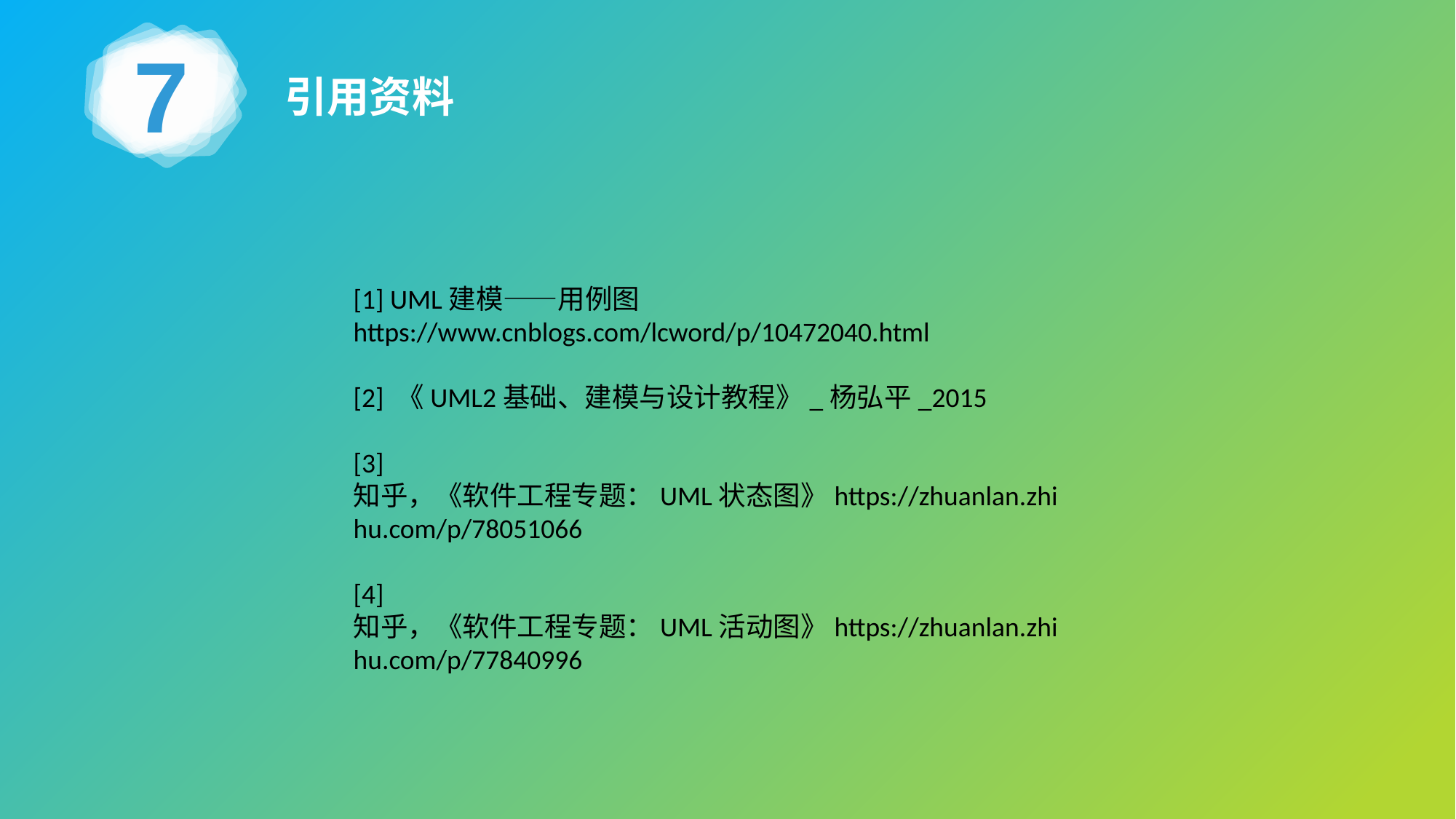

7

引用资料
[1] UML建模——用例图
https://www.cnblogs.com/lcword/p/10472040.html

[2] 《UML2基础、建模与设计教程》_杨弘平_2015

[3] 知乎，《软件工程专题：UML状态图》https://zhuanlan.zhihu.com/p/78051066

[4] 知乎，《软件工程专题：UML活动图》https://zhuanlan.zhihu.com/p/77840996